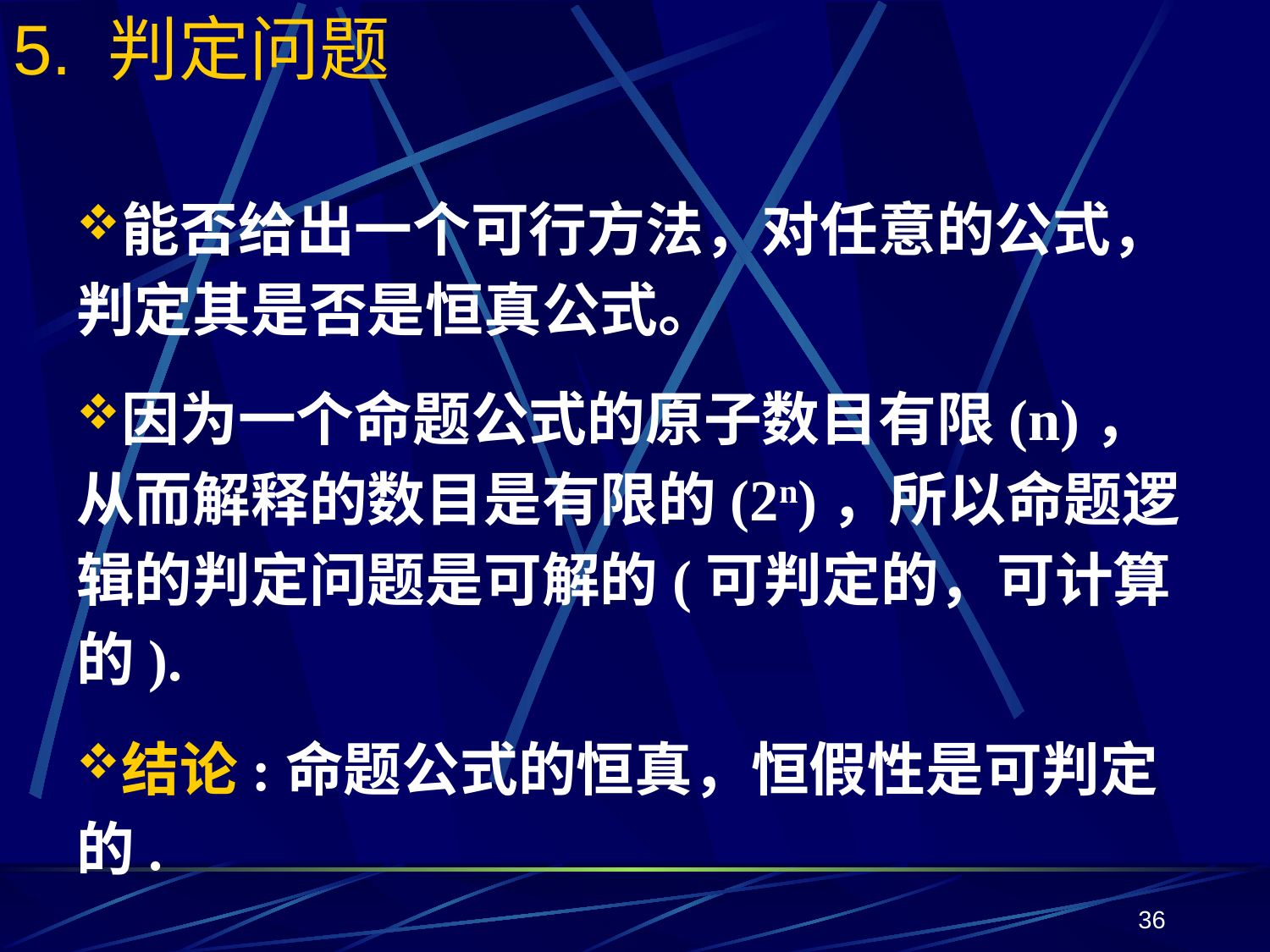

# 5. 判定问题
能否给出一个可行方法，对任意的公式，判定其是否是恒真公式。
因为一个命题公式的原子数目有限(n)，从而解释的数目是有限的(2n)，所以命题逻辑的判定问题是可解的(可判定的，可计算的).
结论:命题公式的恒真，恒假性是可判定的.

36